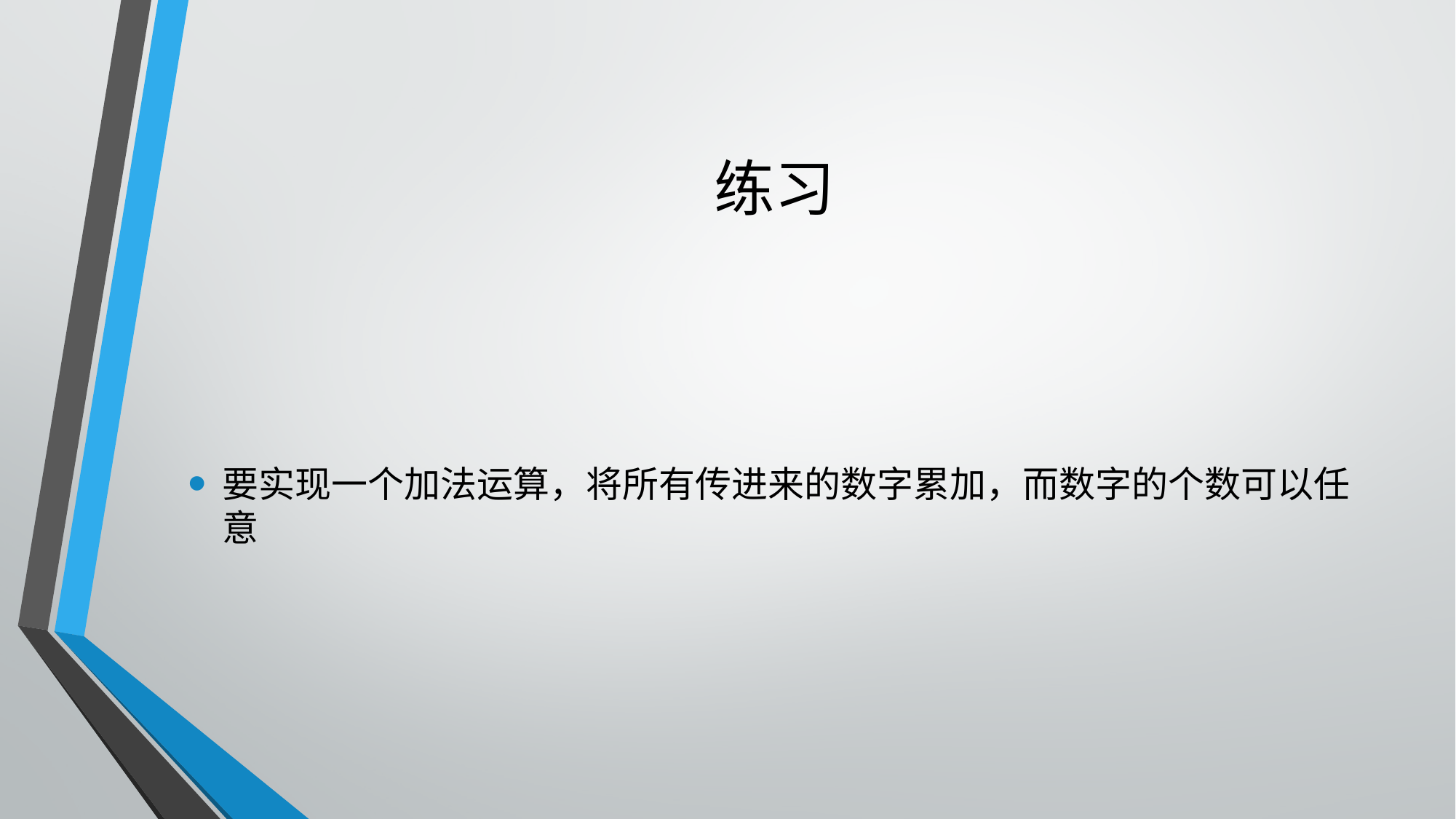

# 练习
要实现一个加法运算，将所有传进来的数字累加，而数字的个数可以任意